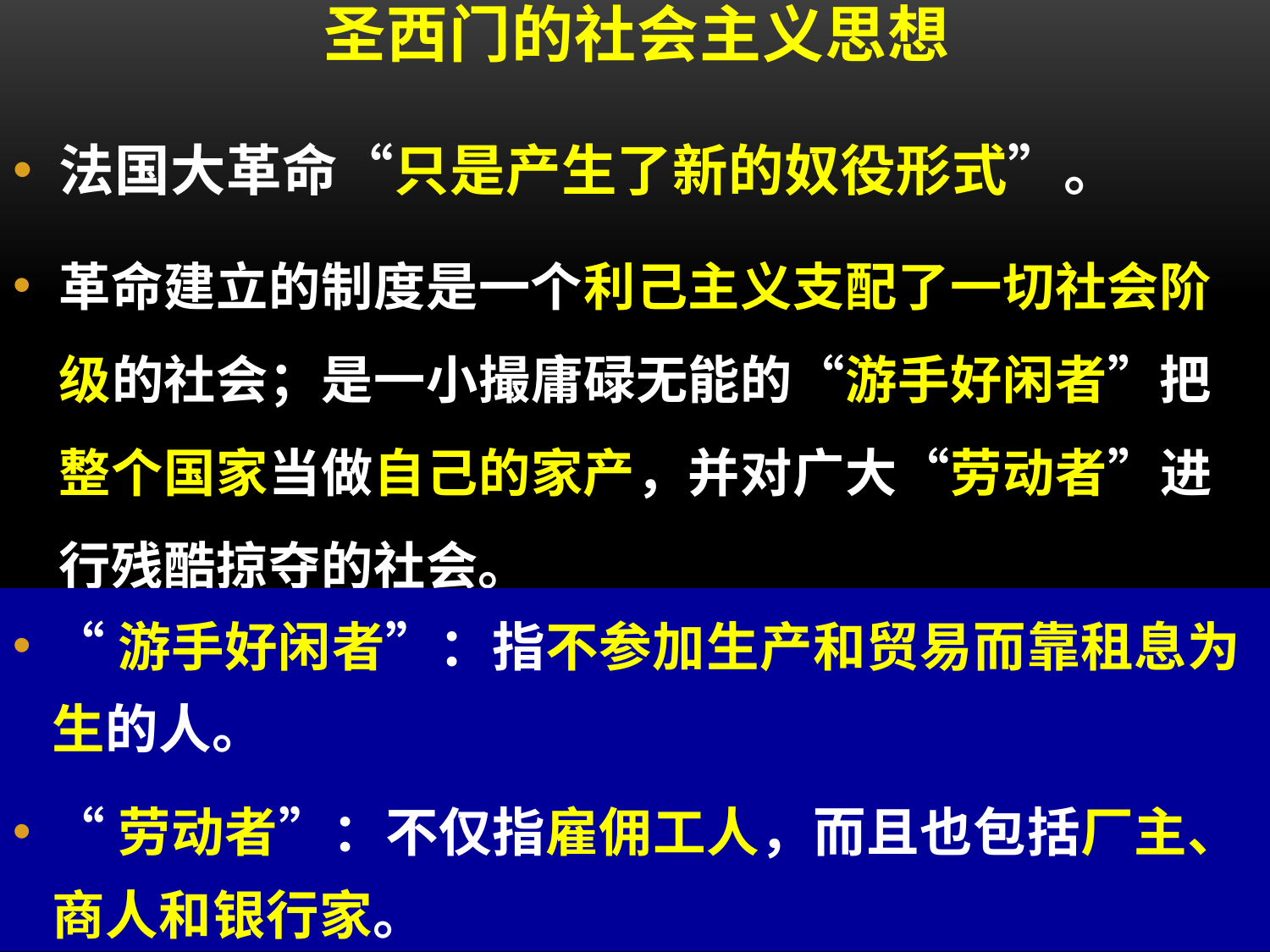

# 圣西门的社会主义思想
法国大革命“只是产生了新的奴役形式”。
革命建立的制度是一个利己主义支配了一切社会阶级的社会；是一小撮庸碌无能的“游手好闲者”把整个国家当做自己的家产，并对广大“劳动者”进行残酷掠夺的社会。
“游手好闲者”：指不参加生产和贸易而靠租息为生的人。
“劳动者”：不仅指雇佣工人，而且也包括厂主、商人和银行家。